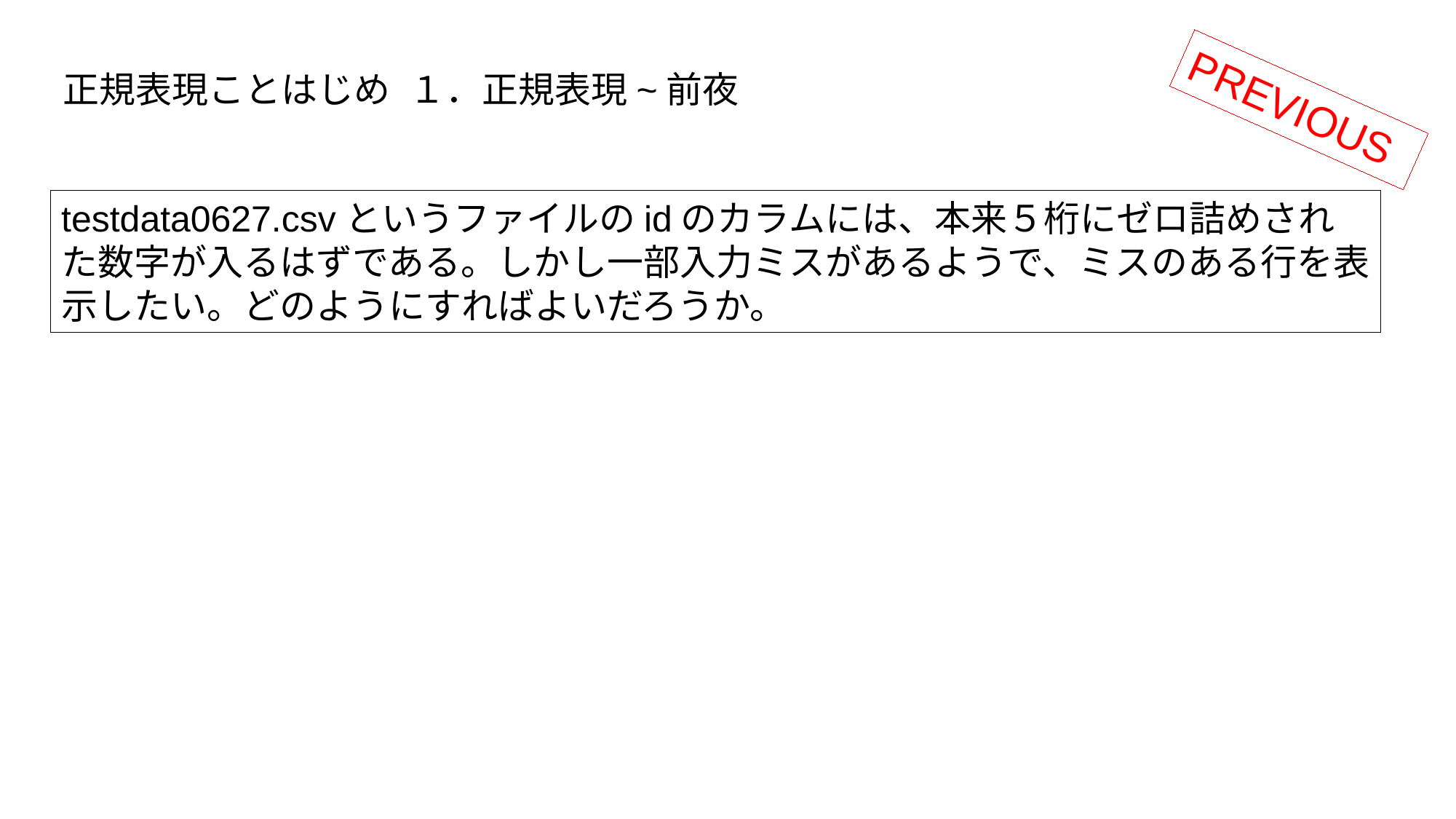

正規表現ことはじめ
１．正規表現~前夜
PREVIOUS
testdata0627.csvというファイルのidのカラムには、本来５桁にゼロ詰めされた数字が入るはずである。しかし一部入力ミスがあるようで、ミスのある行を表示したい。どのようにすればよいだろうか。